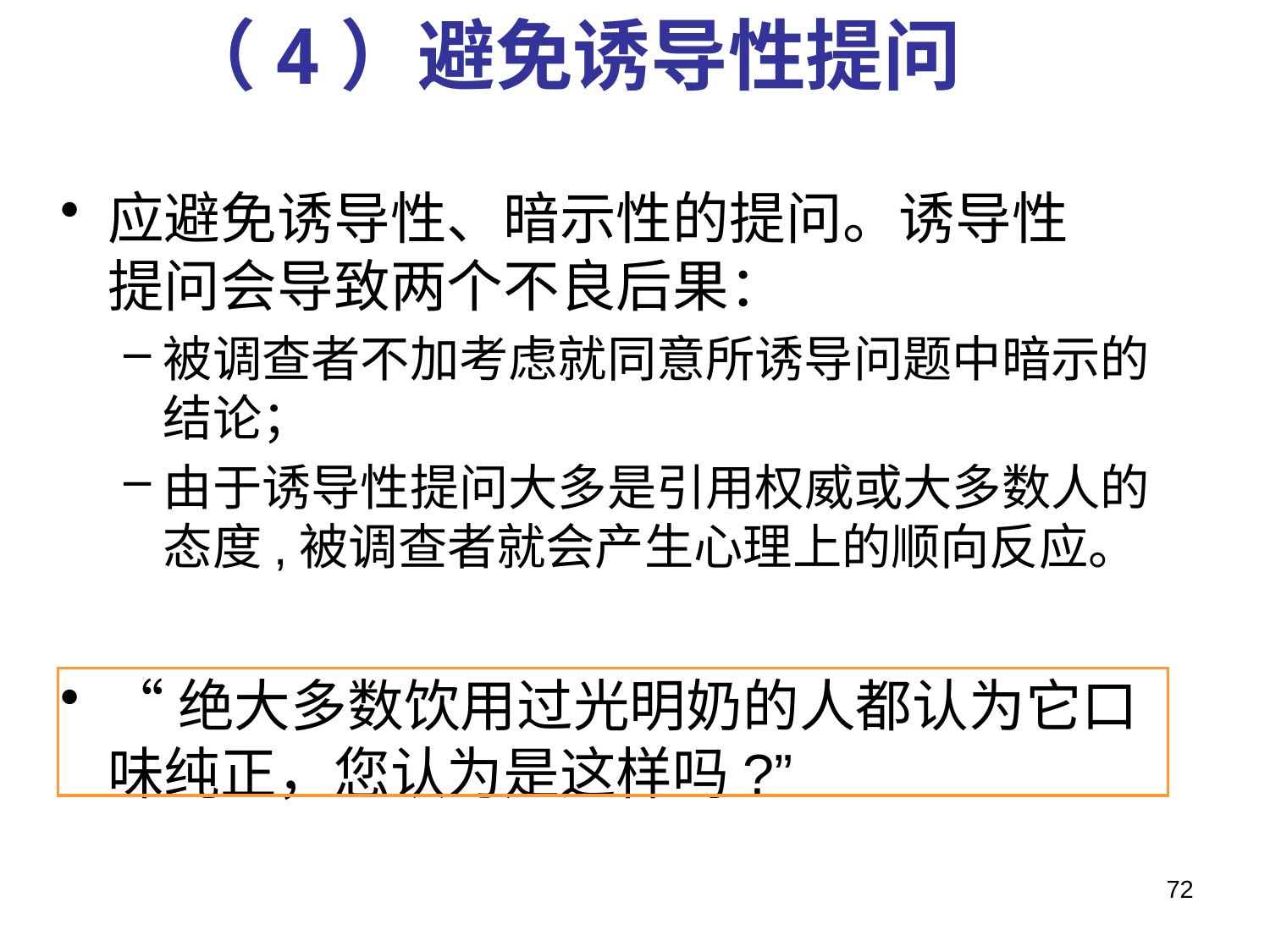

# （4）避免诱导性提问
应避免诱导性、暗示性的提问。诱导性
提问会导致两个不良后果：
被调查者不加考虑就同意所诱导问题中暗示的结论；
由于诱导性提问大多是引用权威或大多数人的态度,被调查者就会产生心理上的顺向反应。

“绝大多数饮用过光明奶的人都认为它口味纯正，您认为是这样吗?”

72